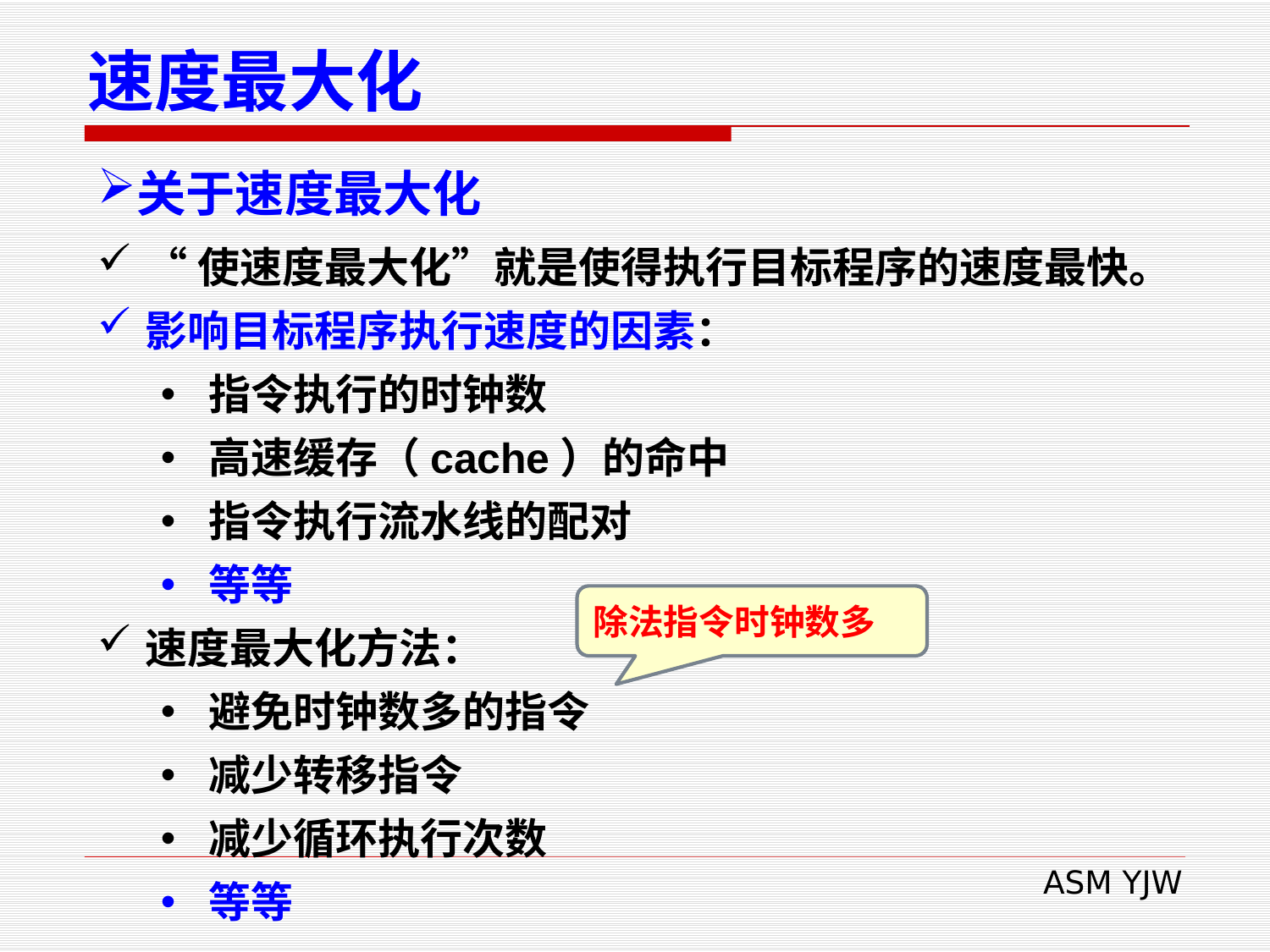

# 速度最大化
关于速度最大化
“使速度最大化”就是使得执行目标程序的速度最快。
影响目标程序执行速度的因素：
指令执行的时钟数
高速缓存（cache）的命中
指令执行流水线的配对
等等
速度最大化方法：
避免时钟数多的指令
减少转移指令
减少循环执行次数
等等
除法指令时钟数多